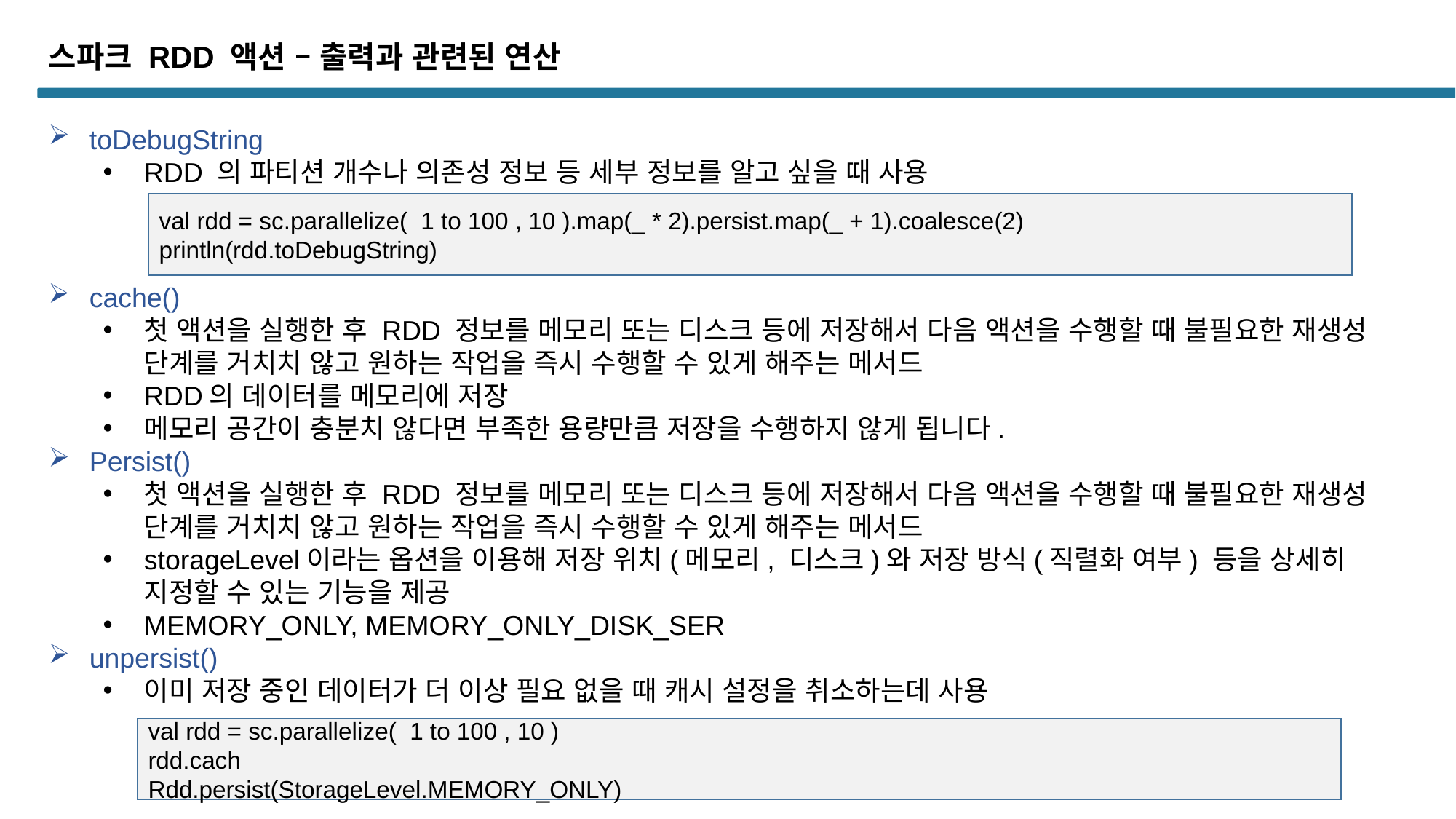

스파크 RDD 액션 – 출력과 관련된 연산
toDebugString
RDD 의 파티션 개수나 의존성 정보 등 세부 정보를 알고 싶을 때 사용
val rdd = sc.parallelize(  1 to 100 , 10 ).map(_ * 2).persist.map(_ + 1).coalesce(2)
println(rdd.toDebugString)
cache()
첫 액션을 실행한 후 RDD 정보를 메모리 또는 디스크 등에 저장해서 다음 액션을 수행할 때 불필요한 재생성 단계를 거치치 않고 원하는 작업을 즉시 수행할 수 있게 해주는 메서드
RDD의 데이터를 메모리에 저장
메모리 공간이 충분치 않다면 부족한 용량만큼 저장을 수행하지 않게 됩니다.
Persist()
첫 액션을 실행한 후 RDD 정보를 메모리 또는 디스크 등에 저장해서 다음 액션을 수행할 때 불필요한 재생성 단계를 거치치 않고 원하는 작업을 즉시 수행할 수 있게 해주는 메서드
storageLevel이라는 옵션을 이용해 저장 위치(메모리, 디스크)와 저장 방식(직렬화 여부) 등을 상세히 지정할 수 있는 기능을 제공
MEMORY_ONLY, MEMORY_ONLY_DISK_SER
unpersist()
이미 저장 중인 데이터가 더 이상 필요 없을 때 캐시 설정을 취소하는데 사용

val rdd = sc.parallelize(  1 to 100 , 10 )
rdd.cach
Rdd.persist(StorageLevel.MEMORY_ONLY)